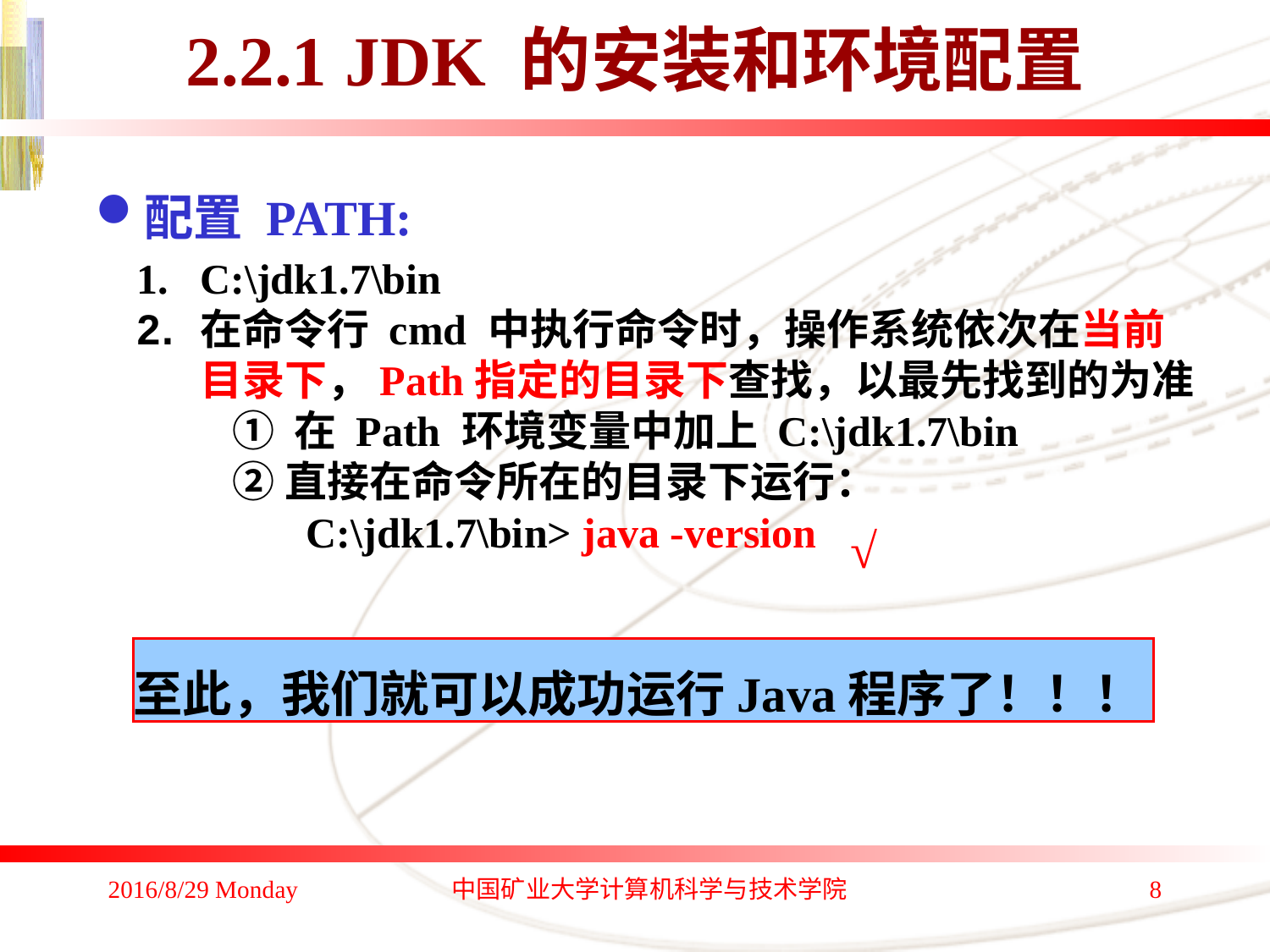

# 2.2.1 JDK 的安装和环境配置
配置 PATH:

C:\jdk1.7\bin
在命令行 cmd 中执行命令时，操作系统依次在当前目录下，Path指定的目录下查找，以最先找到的为准
          ① 在 Path 环境变量中加上 C:\jdk1.7\bin
          ②直接在命令所在的目录下运行：
                C:\jdk1.7\bin> java -version

√
至此，我们就可以成功运行Java程序了！！！
2016/8/29 Monday
中国矿业大学计算机科学与技术学院
8